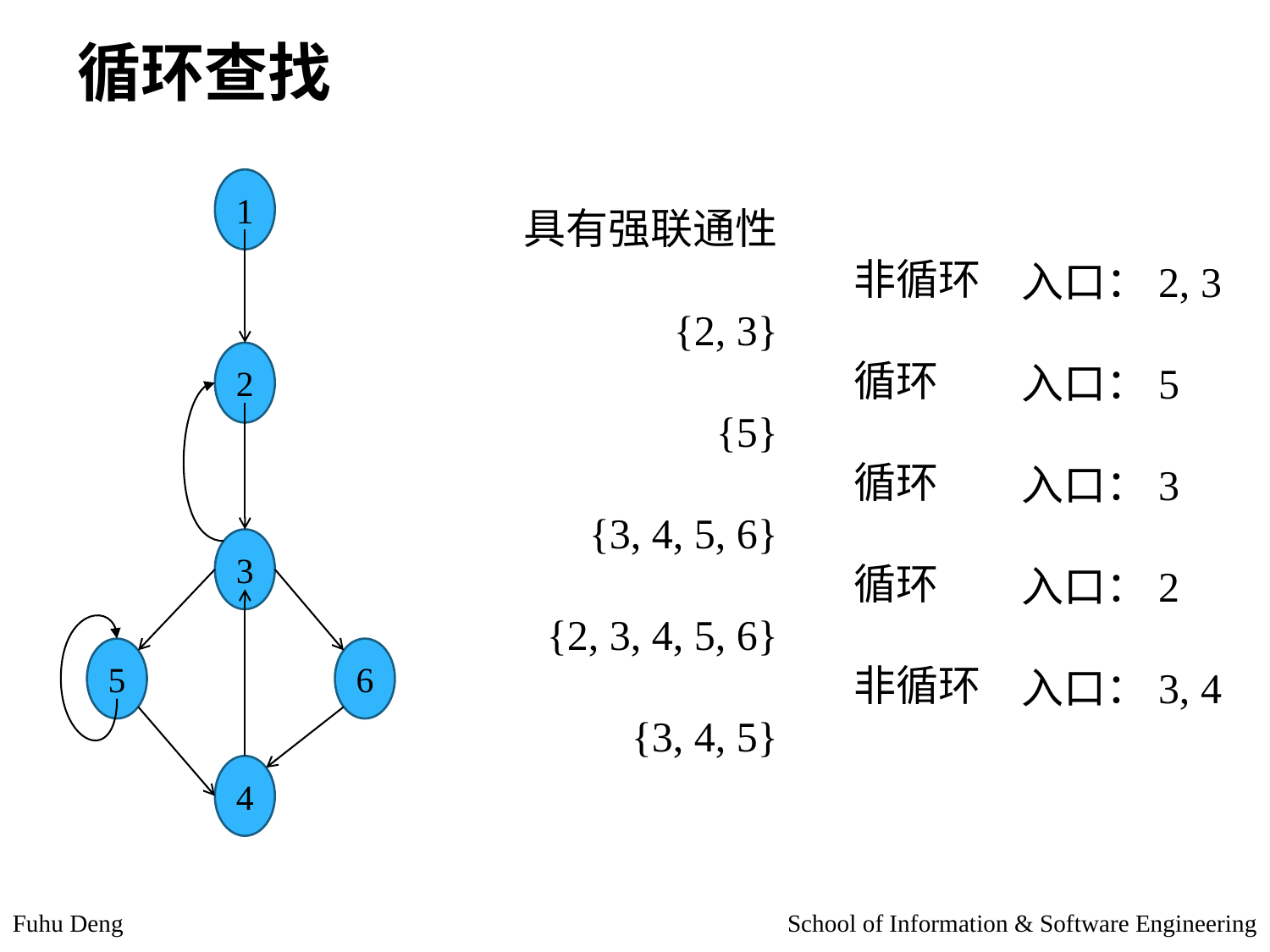

循环查找
具有强联通性
{2, 3}
{5}
{3, 4, 5, 6}
{2, 3, 4, 5, 6}
{3, 4, 5}

非循环
循环
循环
循环
非循环

入口：2, 3
入口：5
入口：3
入口：2
入口：3, 4
1
2
3
5
6
4
Fuhu Deng
24
School of Information & Software Engineering